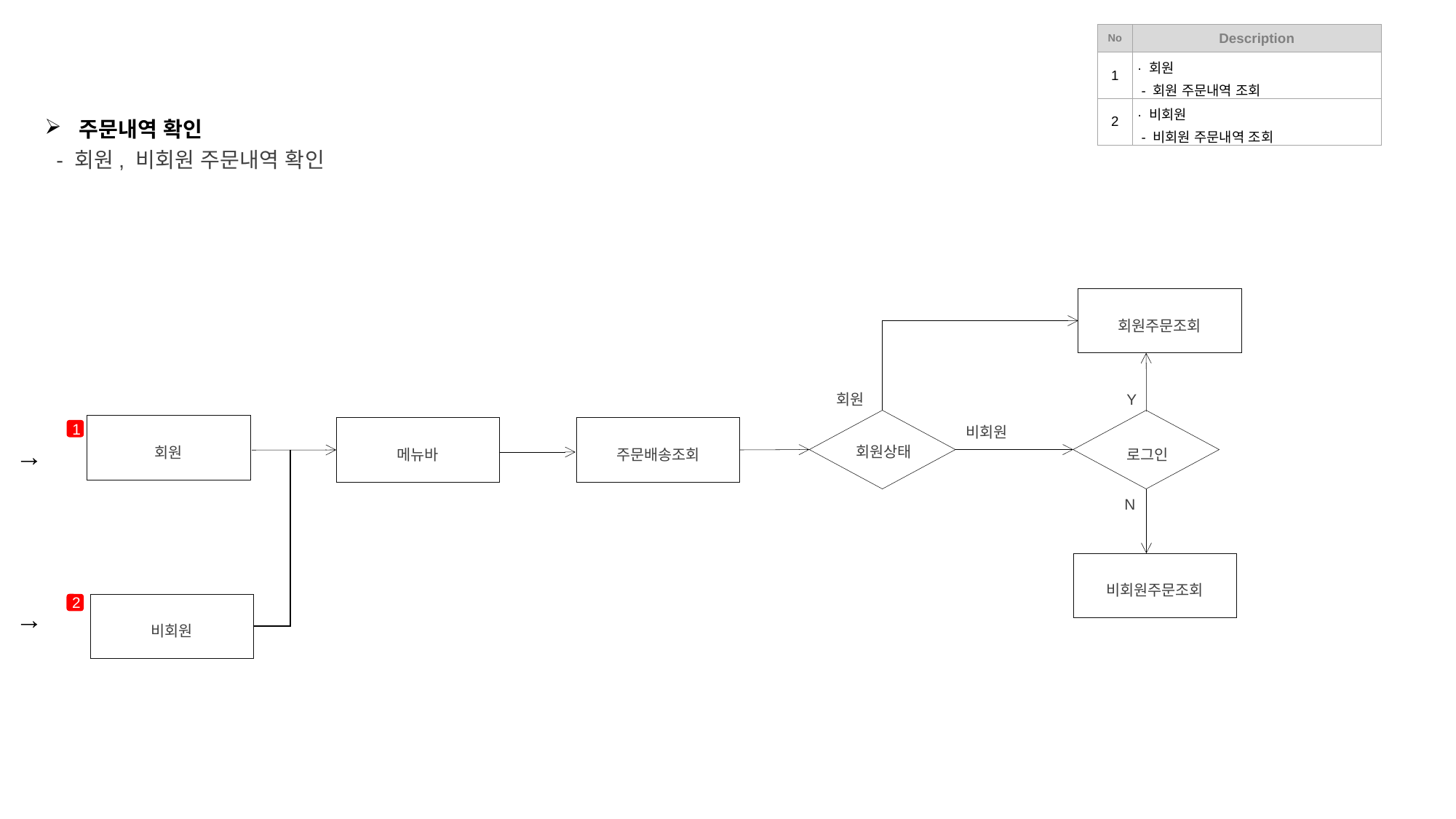

| No | Description |
| --- | --- |
| 1 | ∙ 회원 - 회원 주문내역 조회 |
| 2 | ∙ 비회원 - 비회원 주문내역 조회 |
주문내역 확인
- 회원, 비회원 주문내역 확인
회원주문조회

Y
회원

회원상태

로그인
회원
비회원
메뉴바
주문배송조회
1
→
N
비회원주문조회
2
비회원
→